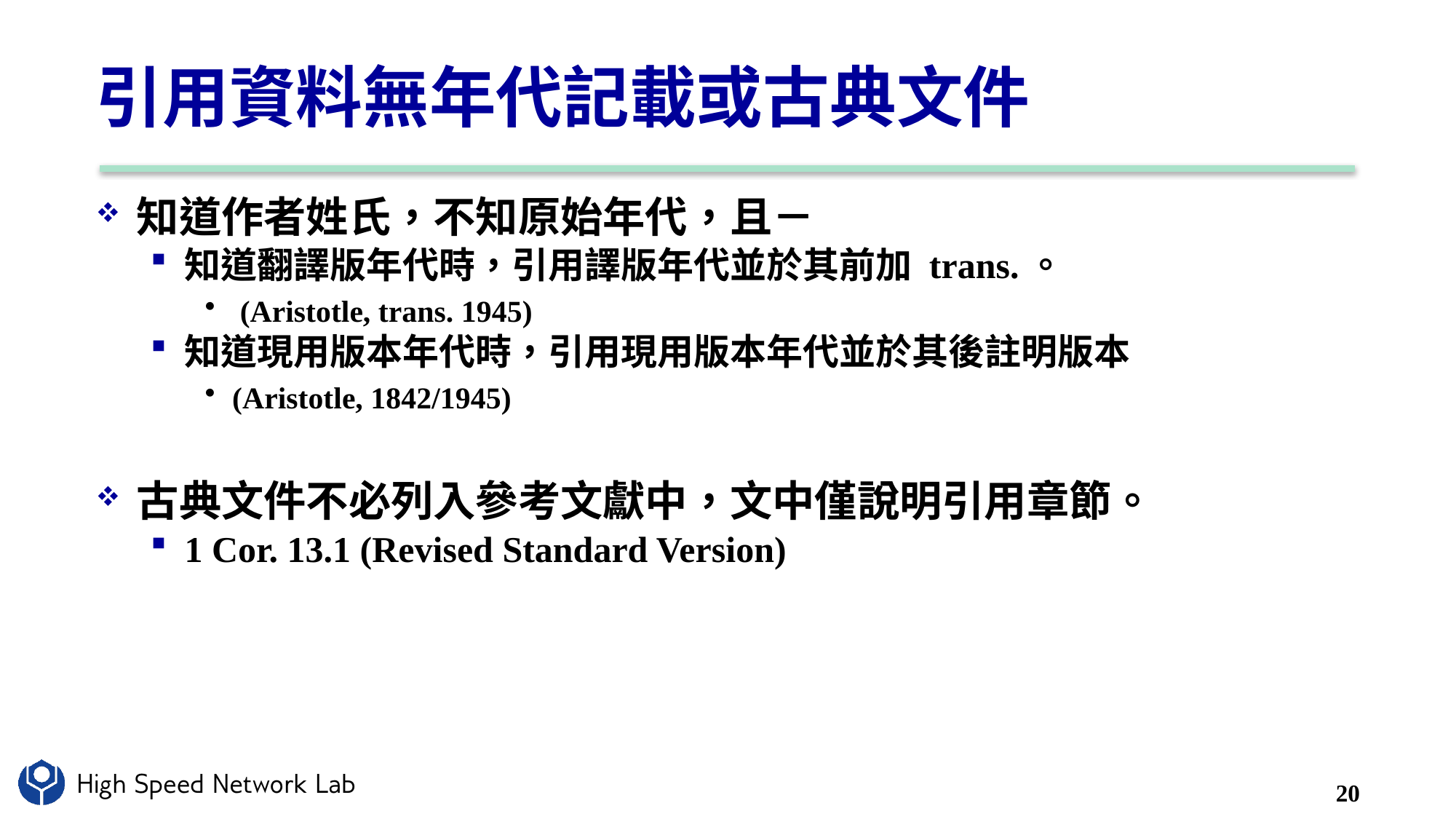

# 引用資料無年代記載或古典文件
知道作者姓氏，不知原始年代，且－
知道翻譯版年代時，引用譯版年代並於其前加 trans.。
 (Aristotle, trans. 1945)
知道現用版本年代時，引用現用版本年代並於其後註明版本
(Aristotle, 1842/1945)

古典文件不必列入參考文獻中，文中僅說明引用章節。
1 Cor. 13.1 (Revised Standard Version)
20